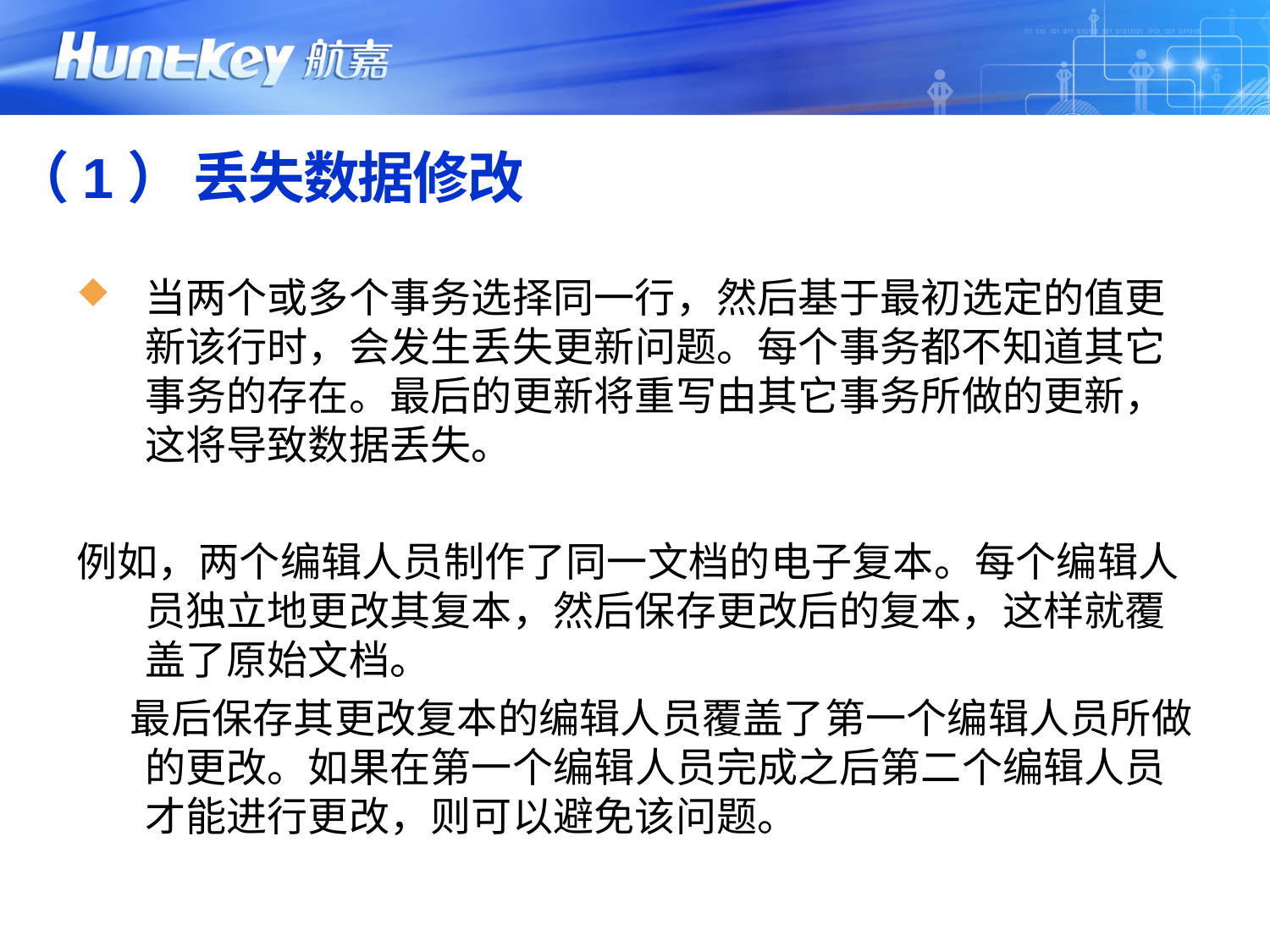

# （1） 丢失数据修改
当两个或多个事务选择同一行，然后基于最初选定的值更新该行时，会发生丢失更新问题。每个事务都不知道其它事务的存在。最后的更新将重写由其它事务所做的更新，这将导致数据丢失。

例如，两个编辑人员制作了同一文档的电子复本。每个编辑人员独立地更改其复本，然后保存更改后的复本，这样就覆盖了原始文档。
     最后保存其更改复本的编辑人员覆盖了第一个编辑人员所做的更改。如果在第一个编辑人员完成之后第二个编辑人员才能进行更改，则可以避免该问题。